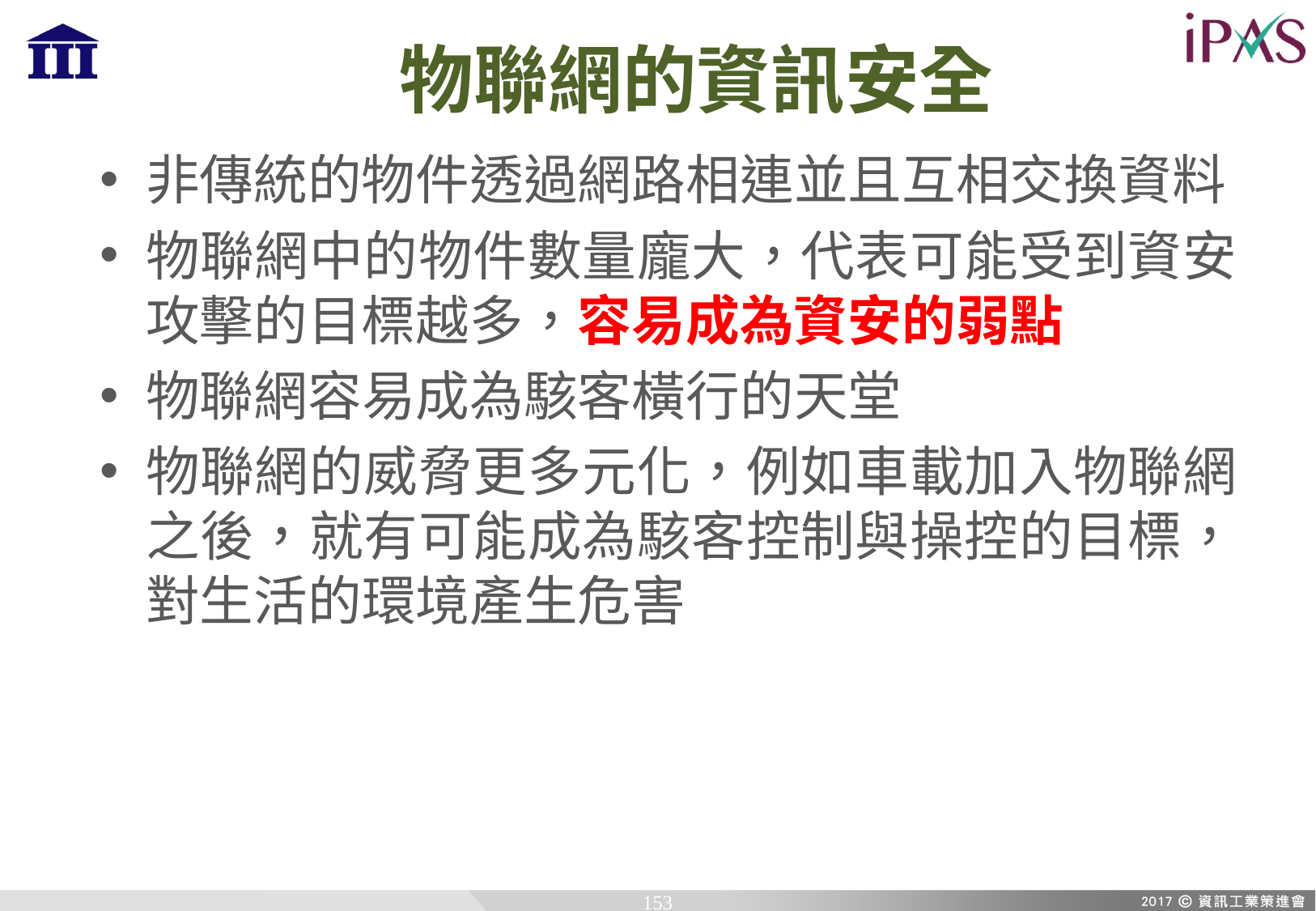

# 物聯網的資訊安全
非傳統的物件透過網路相連並且互相交換資料
物聯網中的物件數量龐大，代表可能受到資安攻擊的目標越多，容易成為資安的弱點
物聯網容易成為駭客橫行的天堂
物聯網的威脅更多元化，例如車載加入物聯網之後，就有可能成為駭客控制與操控的目標，對生活的環境產生危害
153